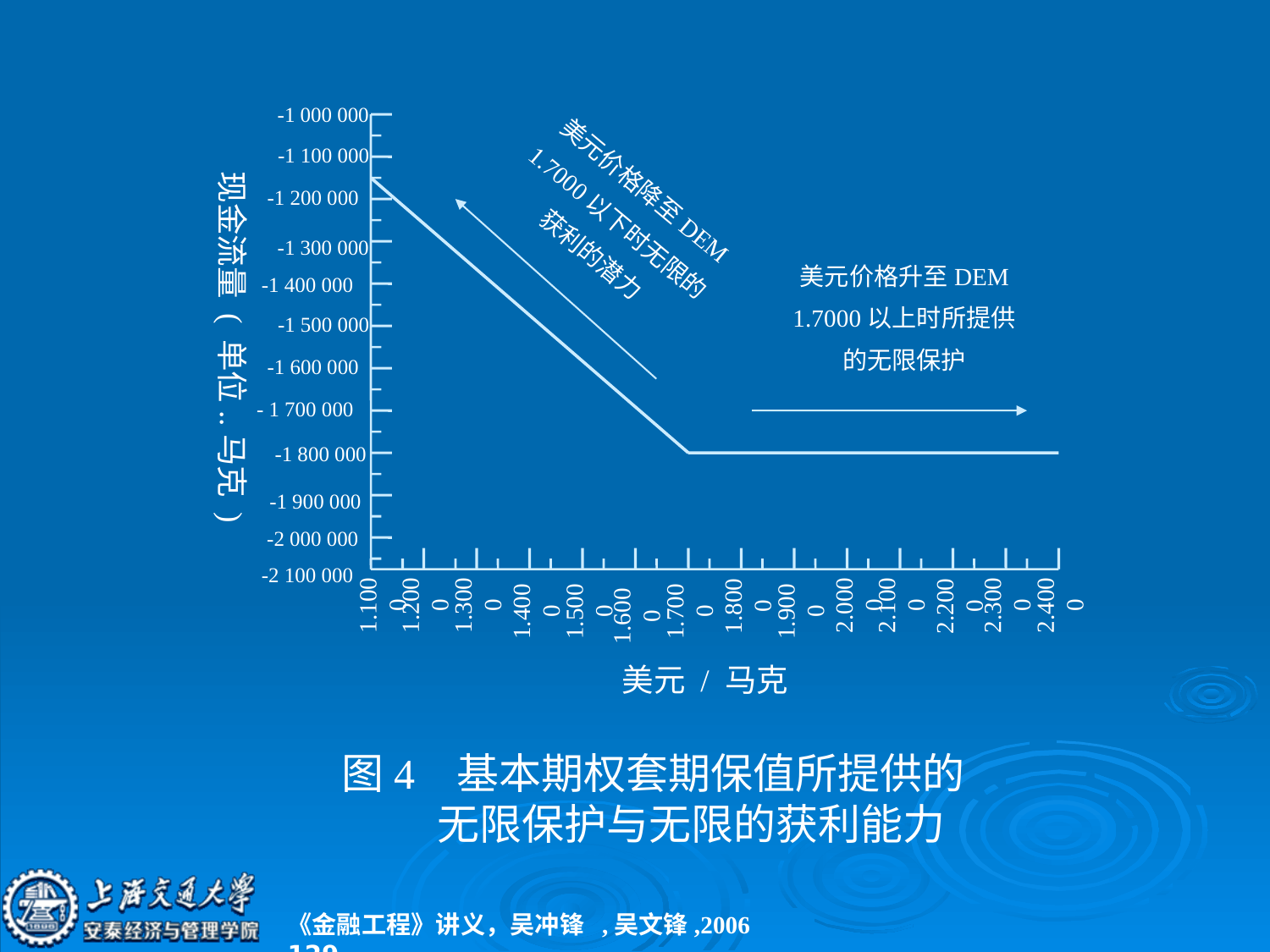

-1 000 000

-1 100 000

美元价格降至DEM
1.7000以下时无限的
获利的潜力
-1 200 000

现金流量 ( 单位..马克 )

-1 300 000

美元价格升至DEM
1.7000以上时所提供
的无限保护

-1 400 000

-1 500 000

-1 600 000

- 1 700 000

-1 800 000

-1 900 000

-2 000 000

-2 100 000

1.1000
1.2000
1.3000
2.0000
2.1000
2.3000
2.4000
1.8000
2.2000
1.4000
1.5000
1.7000
1.9000
1.6000
美元 / 马克
图4   基本期权套期保值所提供的
         无限保护与无限的获利能力